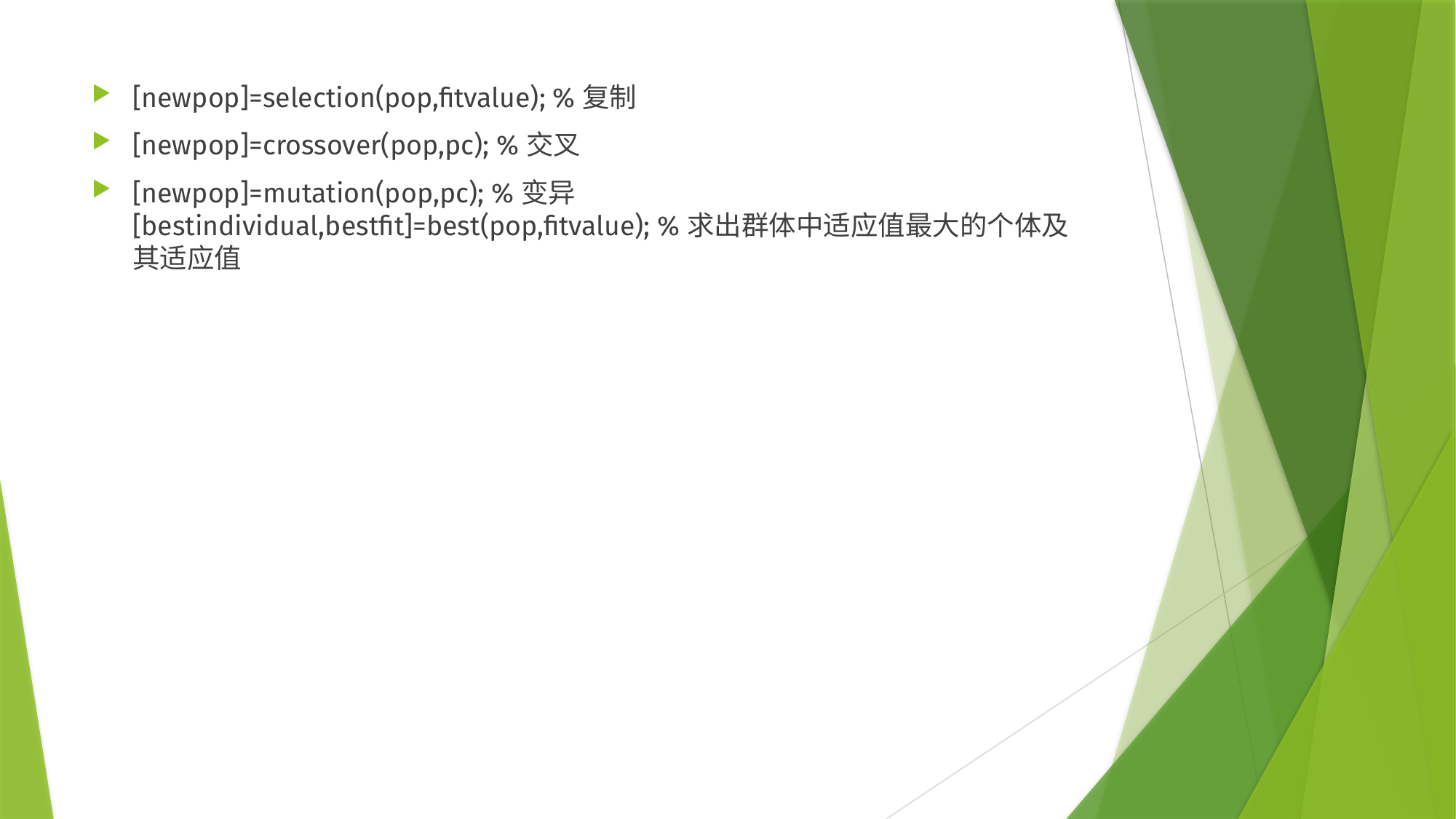

[newpop]=selection(pop,fitvalue); %复制
[newpop]=crossover(pop,pc); %交叉
[newpop]=mutation(pop,pc); %变异[bestindividual,bestfit]=best(pop,fitvalue); %求出群体中适应值最大的个体及其适应值